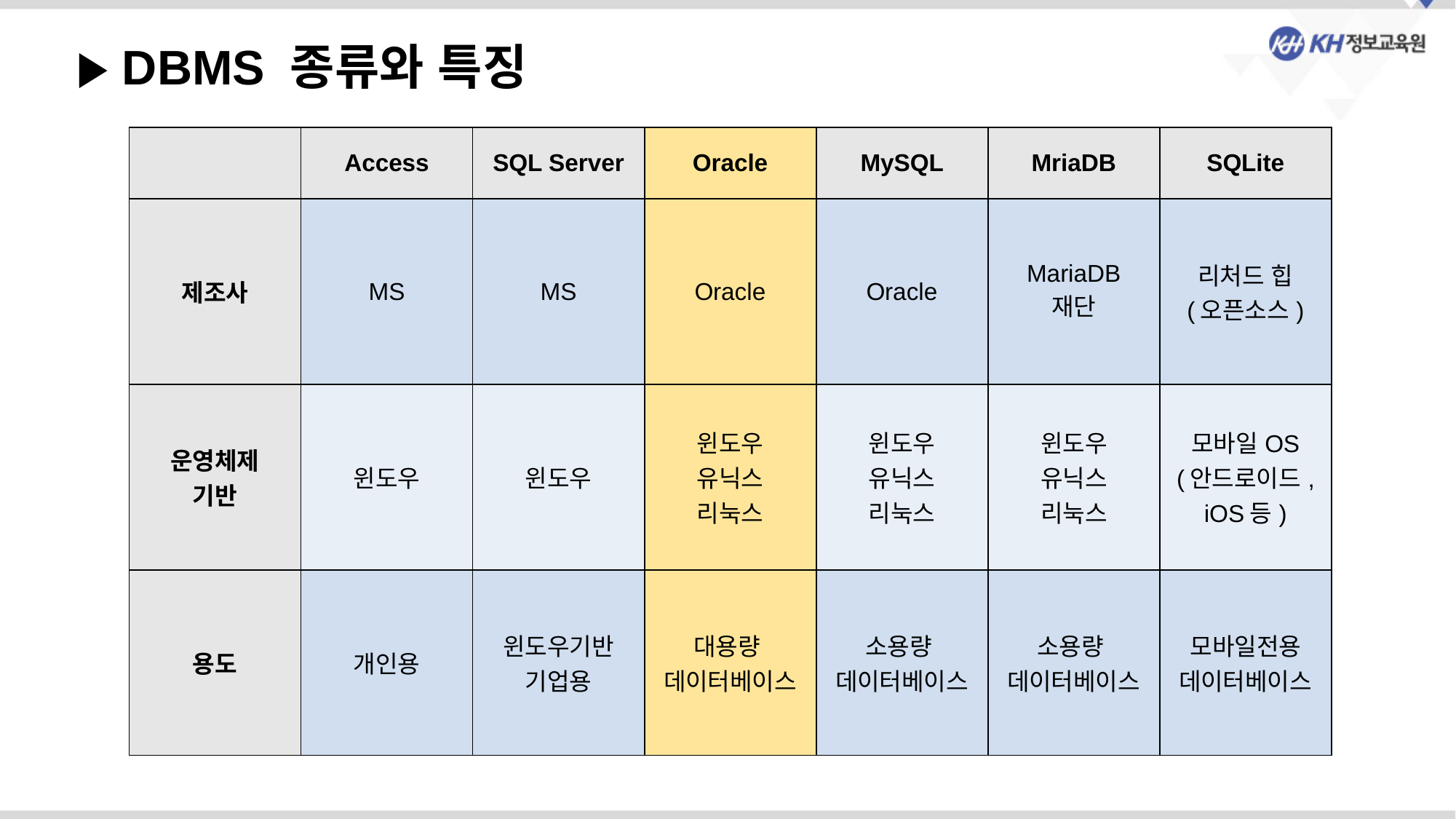

▶ DBMS 종류와 특징
|  | Access | SQL Server | Oracle | MySQL | MriaDB | SQLite |
| --- | --- | --- | --- | --- | --- | --- |
| 제조사 | MS | MS | Oracle | Oracle | MariaDB 재단 | 리처드 힙 (오픈소스) |
| 운영체제 기반 | 윈도우 | 윈도우 | 윈도우 유닉스 리눅스 | 윈도우 유닉스 리눅스 | 윈도우 유닉스 리눅스 | 모바일OS (안드로이드, iOS등) |
| 용도 | 개인용 | 윈도우기반 기업용 | 대용량 데이터베이스 | 소용량 데이터베이스 | 소용량 데이터베이스 | 모바일전용 데이터베이스 |